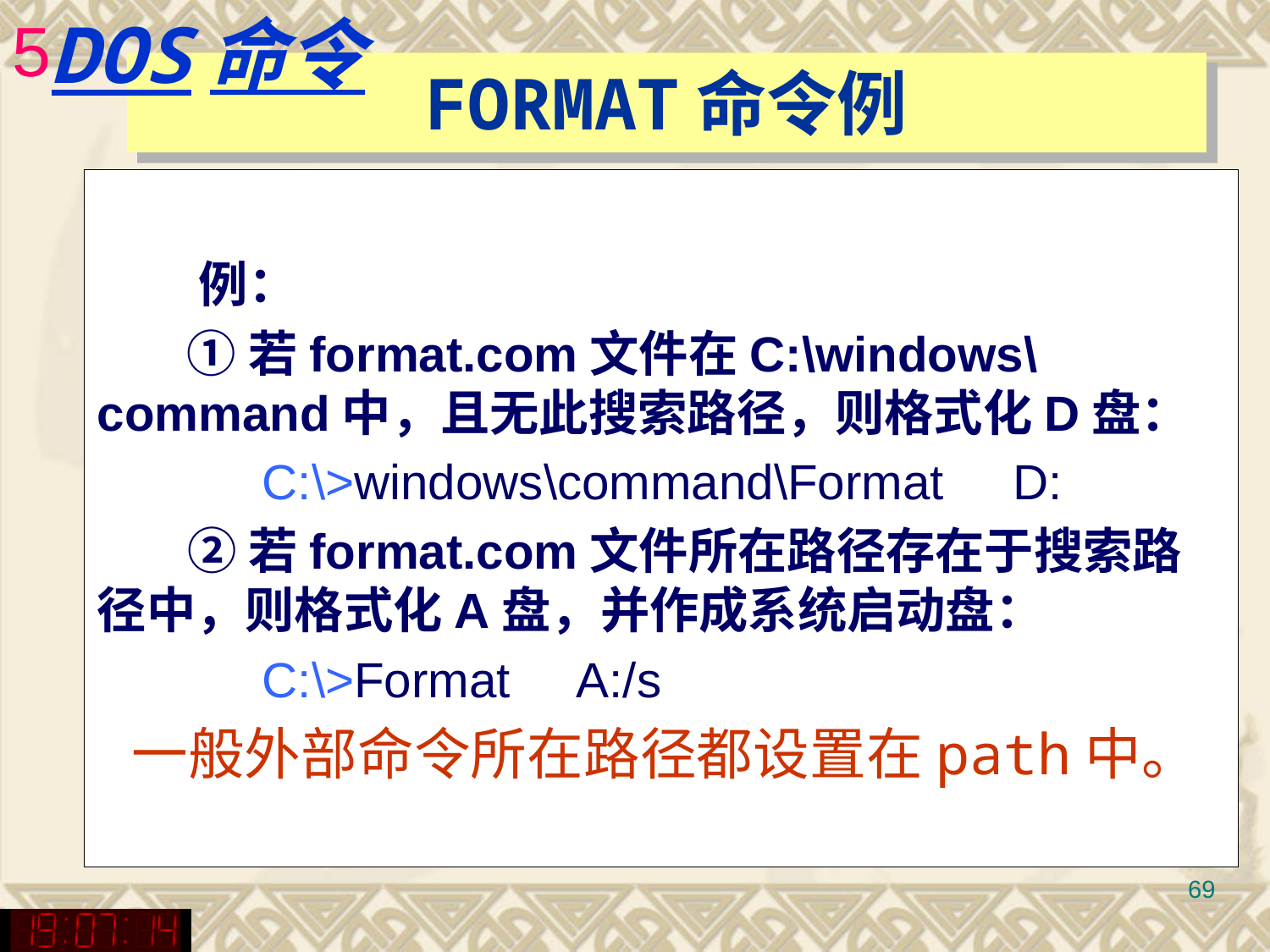

DOS命令
FORMAT命令例

        例：
        ①若format.com文件在C:\windows\command中，且无此搜索路径，则格式化D盘：
            C:\>windows\command\Format     D:
        ②若format.com文件所在路径存在于搜索路径中，则格式化A盘，并作成系统启动盘：
            C:\>Format     A:/s
  一般外部命令所在路径都设置在path中。
69